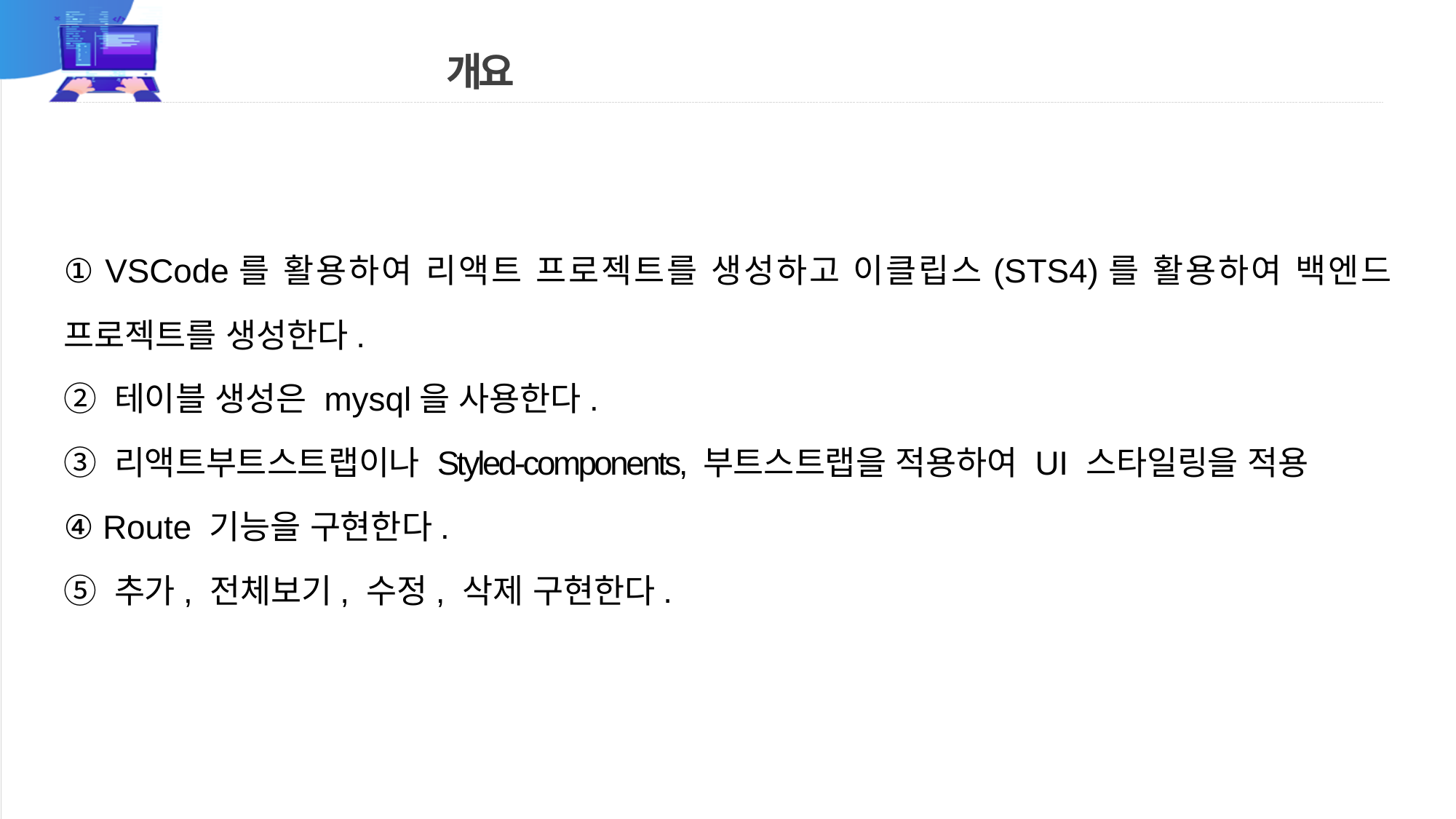

# 개요
① VSCode를 활용하여 리액트 프로젝트를 생성하고 이클립스(STS4)를 활용하여 백엔드 프로젝트를 생성한다.
② 테이블 생성은 mysql을 사용한다.
③ 리액트부트스트랩이나 Styled-components, 부트스트랩을 적용하여 UI 스타일링을 적용
④ Route 기능을 구현한다.
⑤ 추가, 전체보기, 수정, 삭제 구현한다.